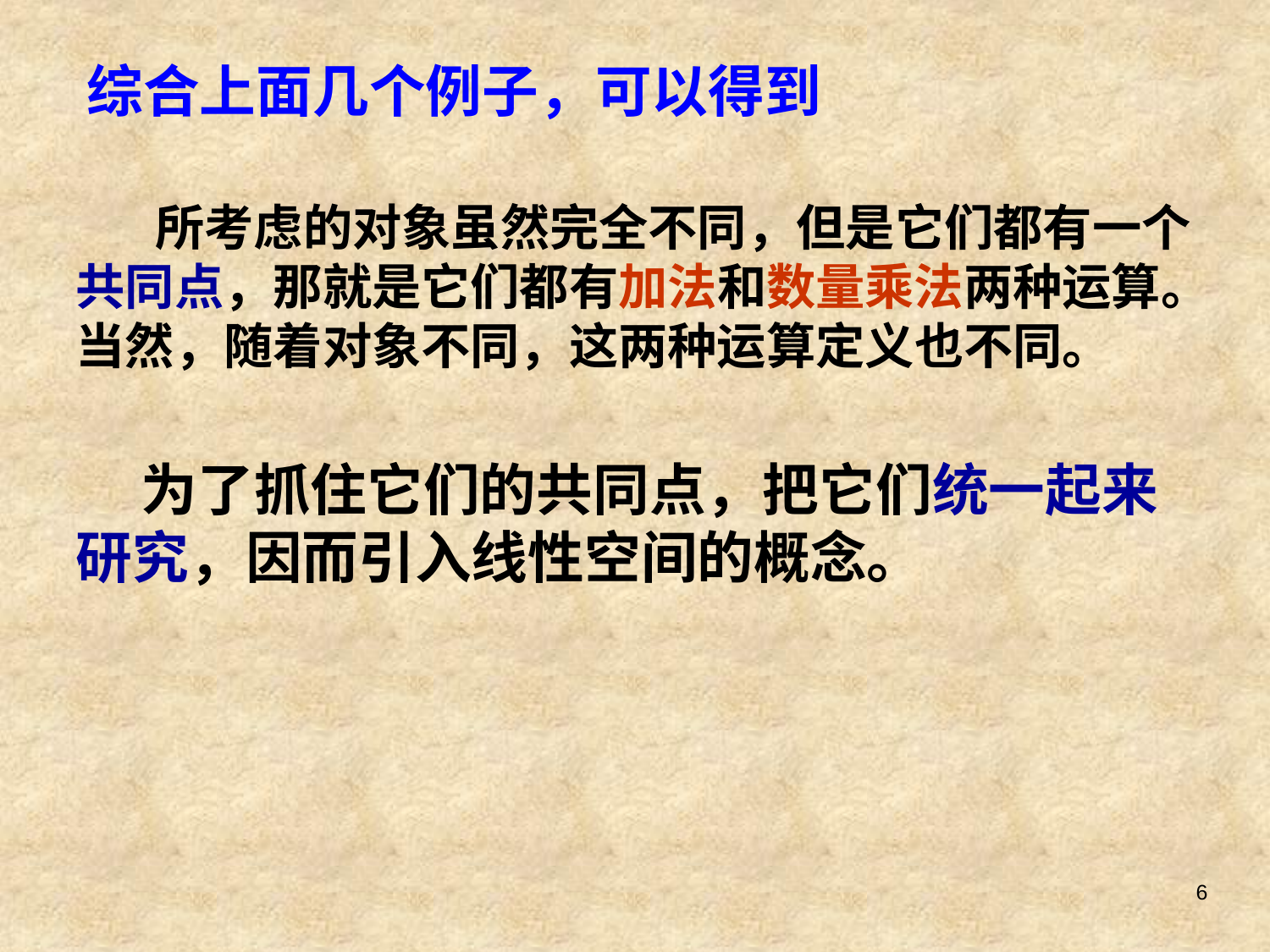

# 综合上面几个例子，可以得到
      所考虑的对象虽然完全不同，但是它们都有一个共同点，那就是它们都有加法和数量乘法两种运算。当然，随着对象不同，这两种运算定义也不同。

    为了抓住它们的共同点，把它们统一起来研究，因而引入线性空间的概念。